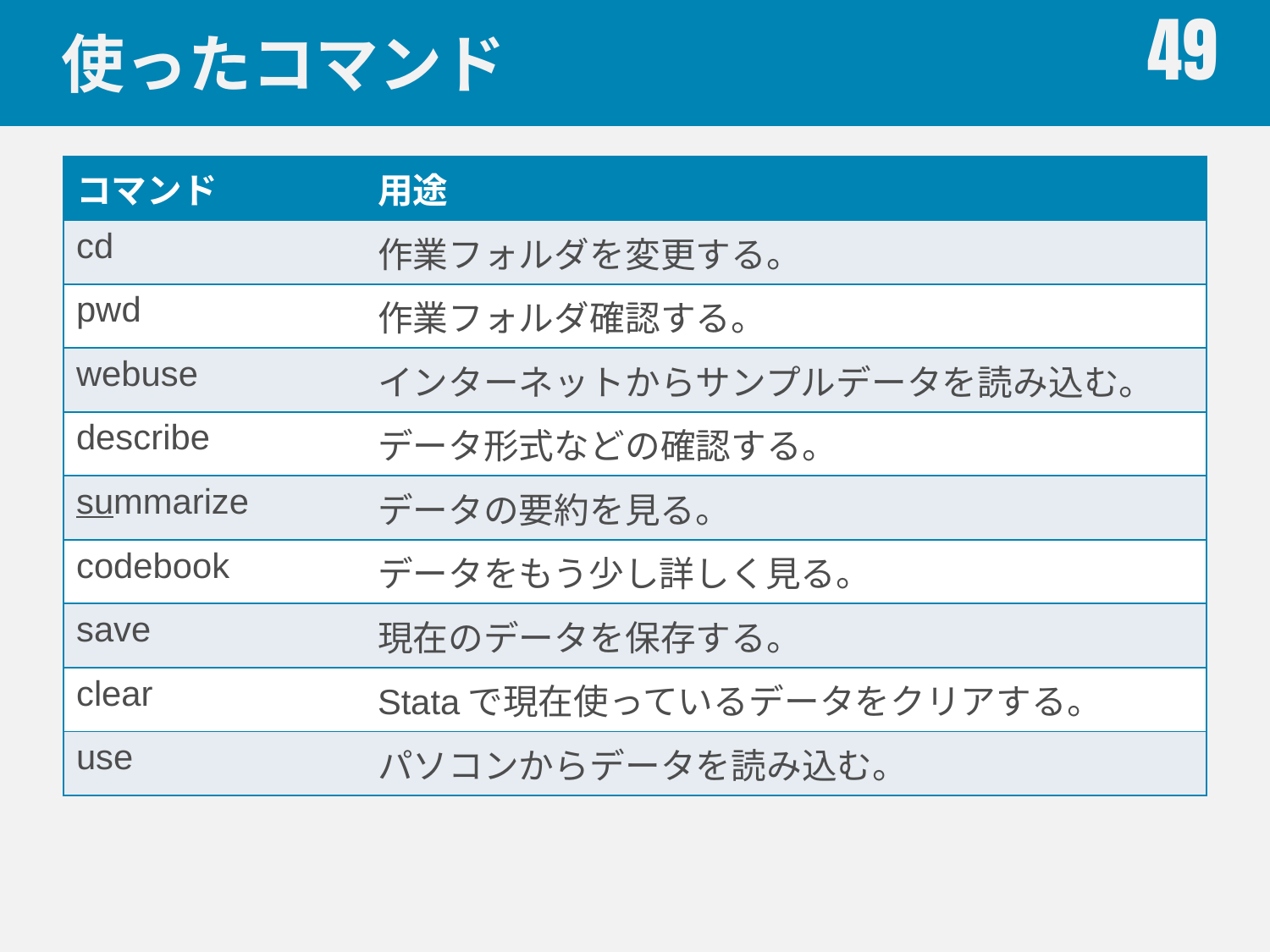

# 使ったコマンド
 49
| コマンド | 用途 |
| --- | --- |
| cd | 作業フォルダを変更する。 |
| pwd | 作業フォルダ確認する。 |
| webuse | インターネットからサンプルデータを読み込む。 |
| describe | データ形式などの確認する。 |
| summarize | データの要約を見る。 |
| codebook | データをもう少し詳しく見る。 |
| save | 現在のデータを保存する。 |
| clear | Stataで現在使っているデータをクリアする。 |
| use | パソコンからデータを読み込む。 |